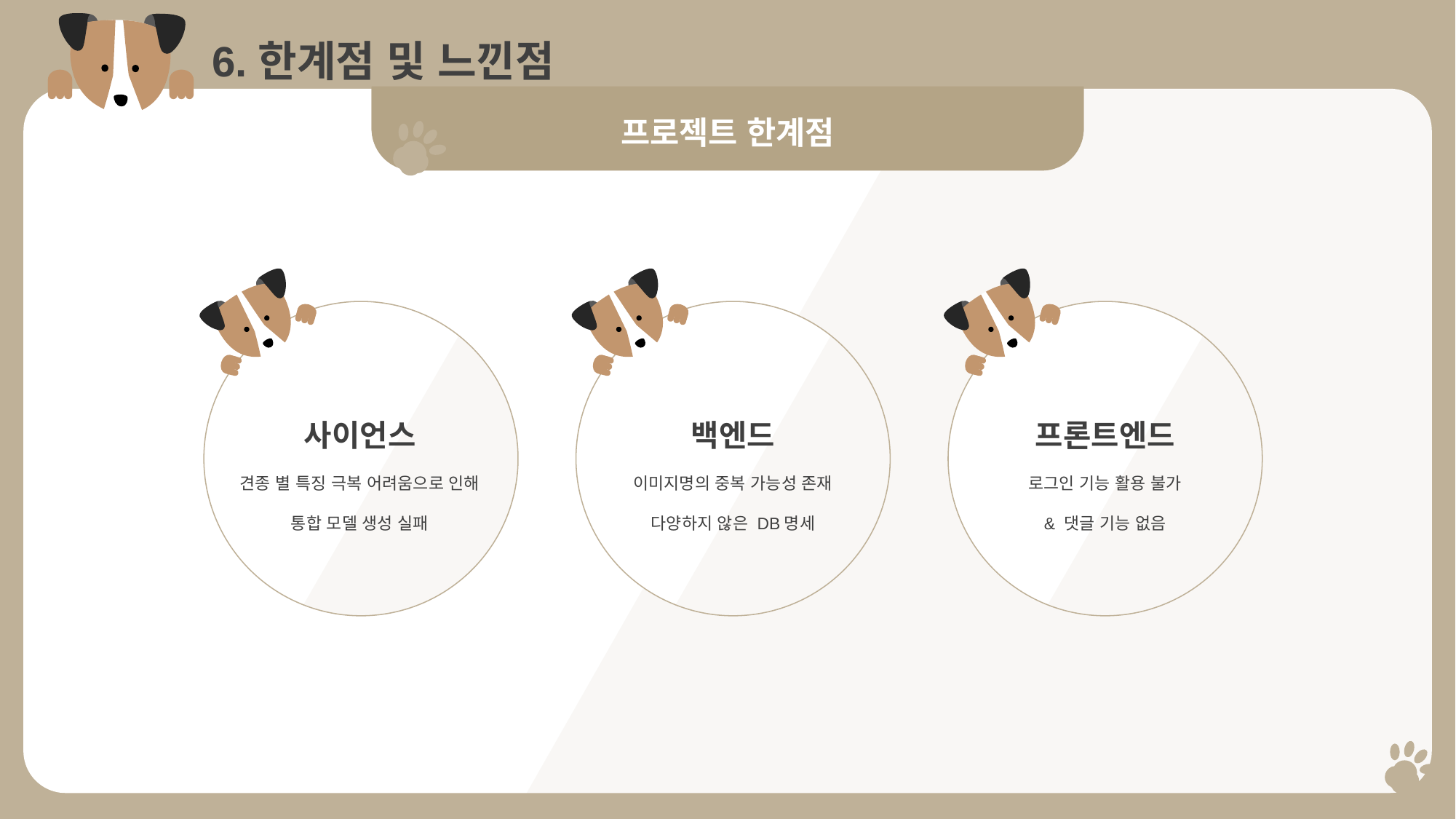

6.한계점 및 느낀점

프로젝트 한계점

프론트엔드
로그인 기능 활용 불가
& 댓글 기능 없음
백엔드
이미지명의 중복 가능성 존재
다양하지 않은 DB명세
사이언스
견종 별 특징 극복 어려움으로 인해
통합 모델 생성 실패